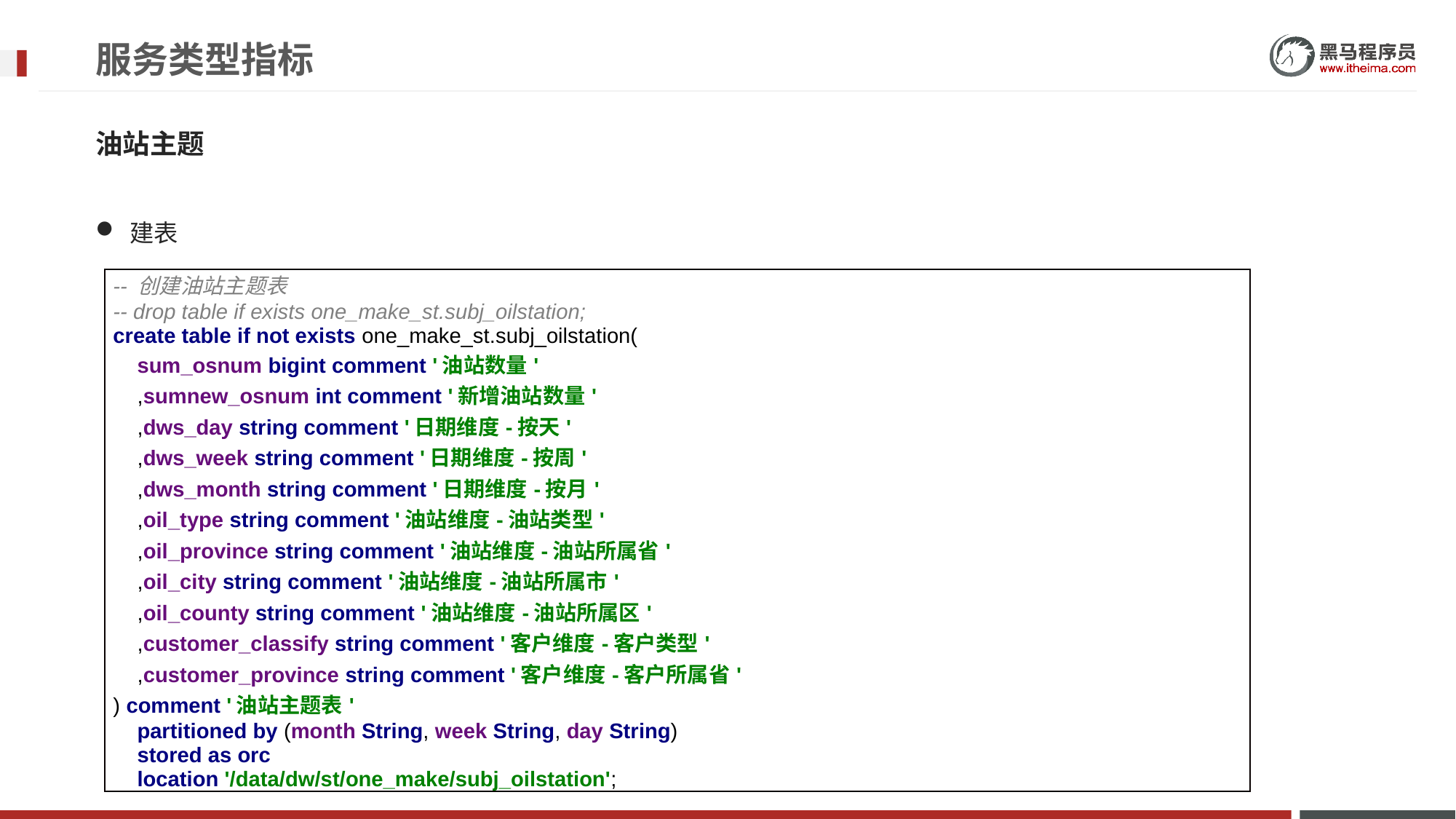

# 服务类型指标
油站主题
建表

| -- 创建油站主题表 -- drop table if exists one\_make\_st.subj\_oilstation; create table if not exists one\_make\_st.subj\_oilstation( sum\_osnum bigint comment '油站数量' ,sumnew\_osnum int comment '新增油站数量' ,dws\_day string comment '日期维度-按天' ,dws\_week string comment '日期维度-按周' ,dws\_month string comment '日期维度-按月' ,oil\_type string comment '油站维度-油站类型' ,oil\_province string comment '油站维度-油站所属省' ,oil\_city string comment '油站维度-油站所属市' ,oil\_county string comment '油站维度-油站所属区' ,customer\_classify string comment '客户维度-客户类型' ,customer\_province string comment '客户维度-客户所属省' ) comment '油站主题表' partitioned by (month String, week String, day String) stored as orc location '/data/dw/st/one\_make/subj\_oilstation'; |
| --- |